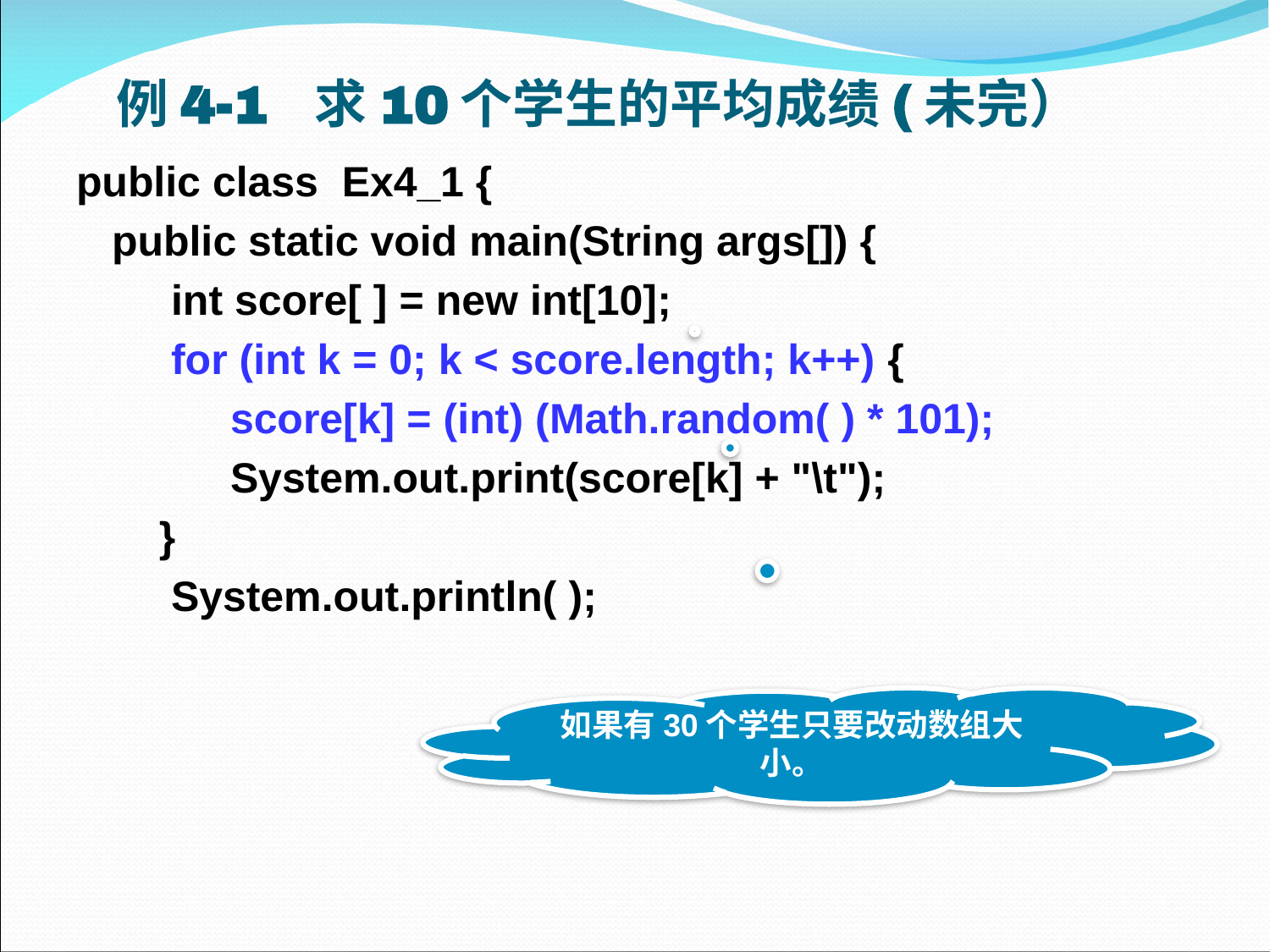

# 例4-1  求10个学生的平均成绩(未完）
public class  Ex4_1 {
   public static void main(String args[]) {
        int score[ ] = new int[10];
        for (int k = 0; k < score.length; k++) {
             score[k] = (int) (Math.random( ) * 101);
             System.out.print(score[k] + "\t");
       }
        System.out.println( );

如果有30个学生只要改动数组大小。